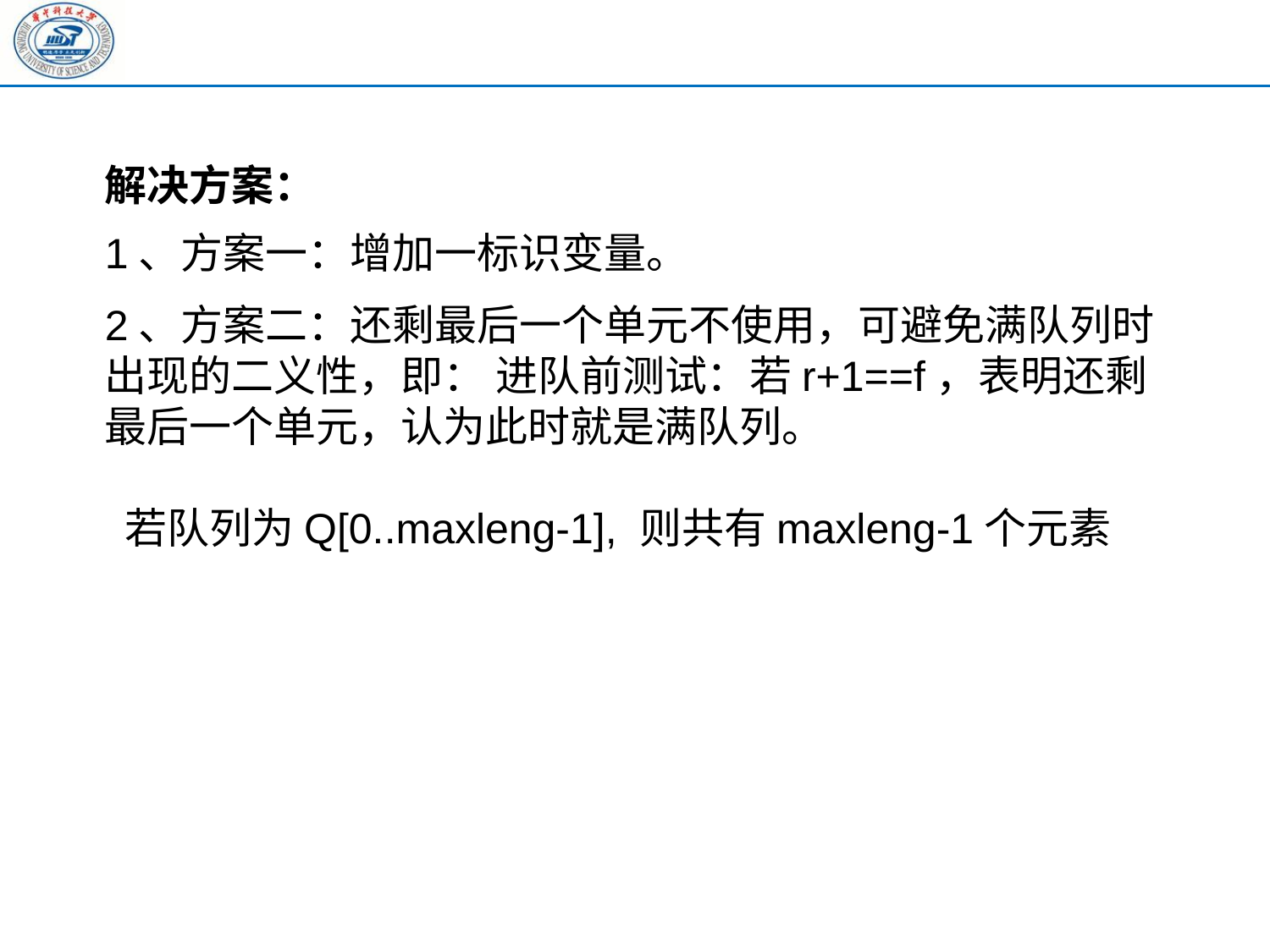

解决方案：

1、方案一：增加一标识变量。

2、方案二：还剩最后一个单元不使用，可避免满队列时出现的二义性，即： 进队前测试：若r+1==f，表明还剩最后一个单元，认为此时就是满队列。

 若队列为Q[0..maxleng-1], 则共有maxleng-1个元素